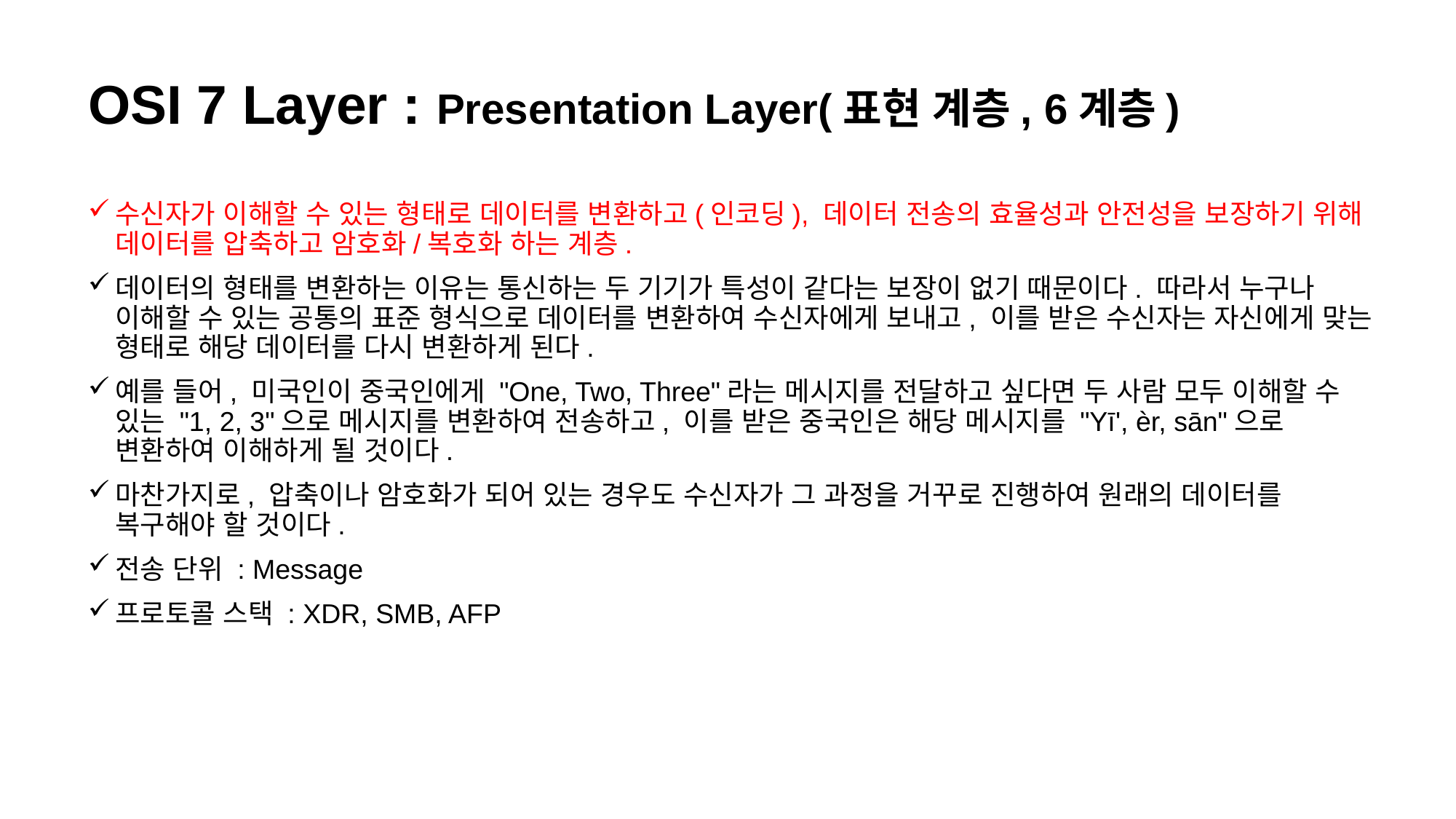

# OSI 7 Layer : Presentation Layer(표현 계층, 6계층)
수신자가 이해할 수 있는 형태로 데이터를 변환하고(인코딩), 데이터 전송의 효율성과 안전성을 보장하기 위해 데이터를 압축하고 암호화/복호화 하는 계층.
데이터의 형태를 변환하는 이유는 통신하는 두 기기가 특성이 같다는 보장이 없기 때문이다. 따라서 누구나 이해할 수 있는 공통의 표준 형식으로 데이터를 변환하여 수신자에게 보내고, 이를 받은 수신자는 자신에게 맞는 형태로 해당 데이터를 다시 변환하게 된다.
예를 들어, 미국인이 중국인에게 "One, Two, Three"라는 메시지를 전달하고 싶다면 두 사람 모두 이해할 수 있는 "1, 2, 3"으로 메시지를 변환하여 전송하고, 이를 받은 중국인은 해당 메시지를 "Yī', èr, sān"으로 변환하여 이해하게 될 것이다.
마찬가지로, 압축이나 암호화가 되어 있는 경우도 수신자가 그 과정을 거꾸로 진행하여 원래의 데이터를 복구해야 할 것이다.
전송 단위 : Message
프로토콜 스택 : XDR, SMB, AFP